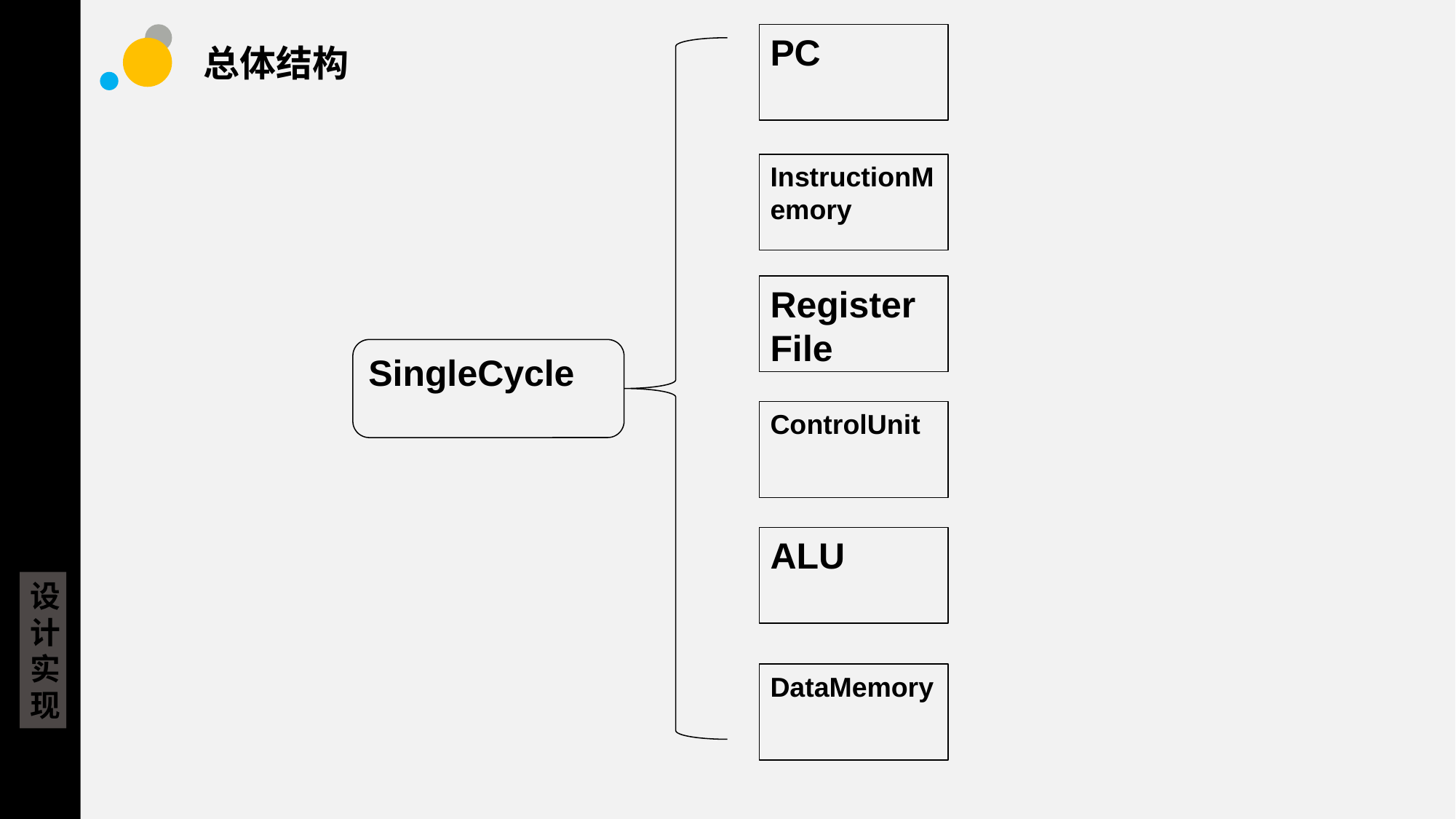

PC
总体结构

问题提出
InstructionMemory
RegisterFile

文献综述
SingleCycle
ControlUnit
ALU
设计实现
DataMemory